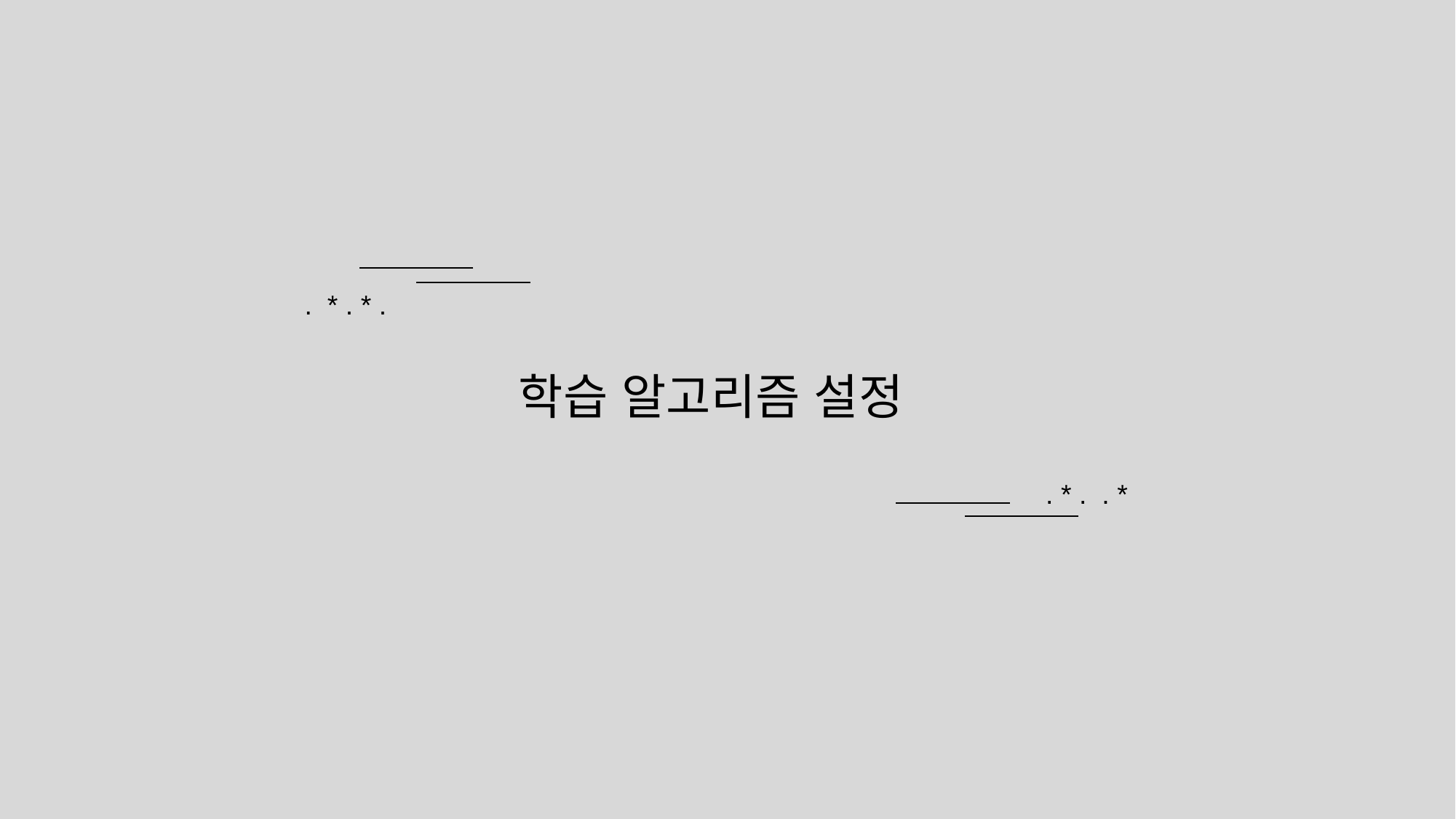

.  * . * .
학습 알고리즘 설정
. * .  . *